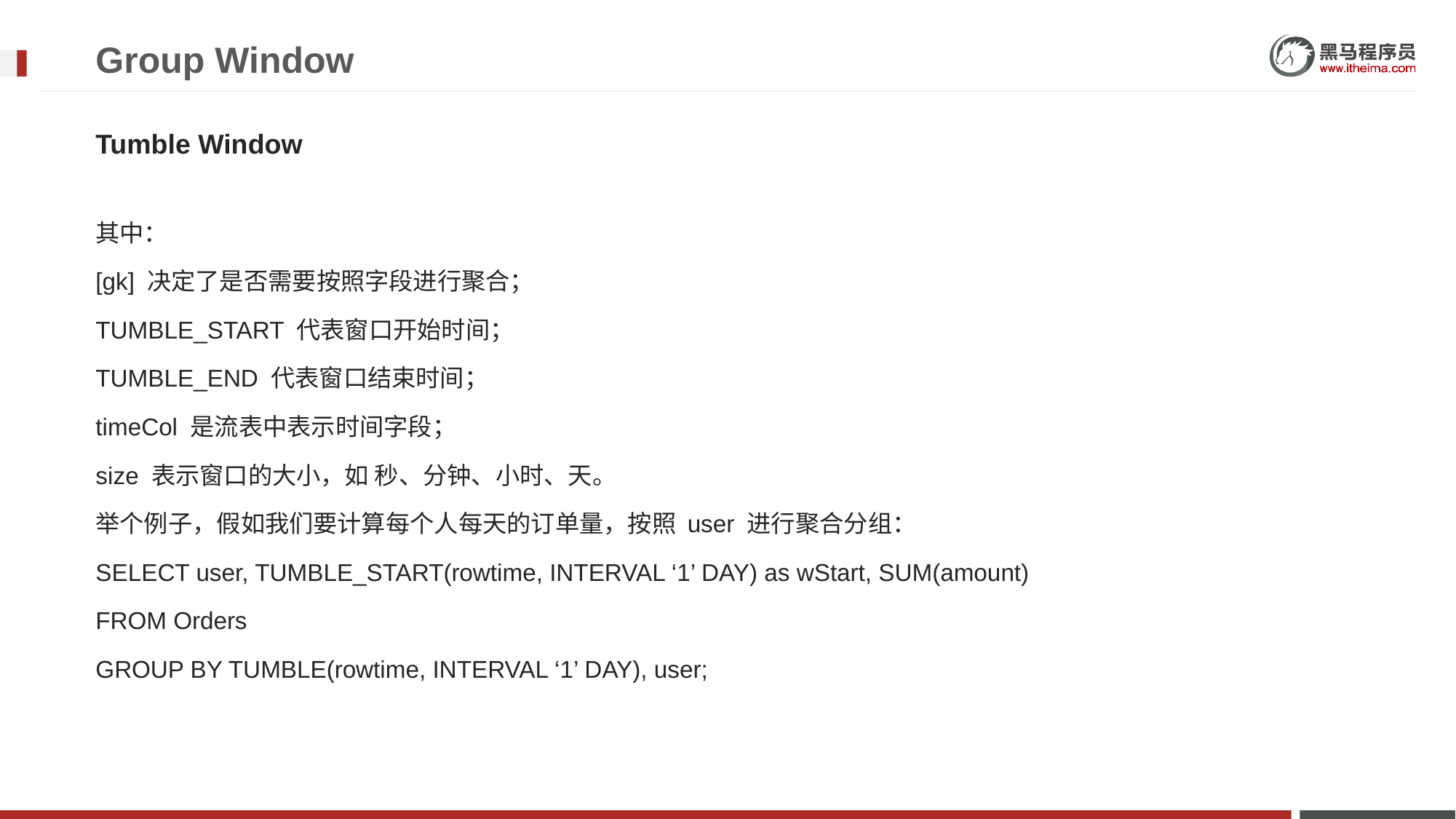

# Group Window
Tumble Window
其中：
[gk] 决定了是否需要按照字段进行聚合；
TUMBLE_START 代表窗口开始时间；
TUMBLE_END 代表窗口结束时间；
timeCol 是流表中表示时间字段；
size 表示窗口的大小，如 秒、分钟、小时、天。
举个例子，假如我们要计算每个人每天的订单量，按照 user 进行聚合分组：
SELECT user, TUMBLE_START(rowtime, INTERVAL ‘1’ DAY) as wStart, SUM(amount)
FROM Orders
GROUP BY TUMBLE(rowtime, INTERVAL ‘1’ DAY), user;